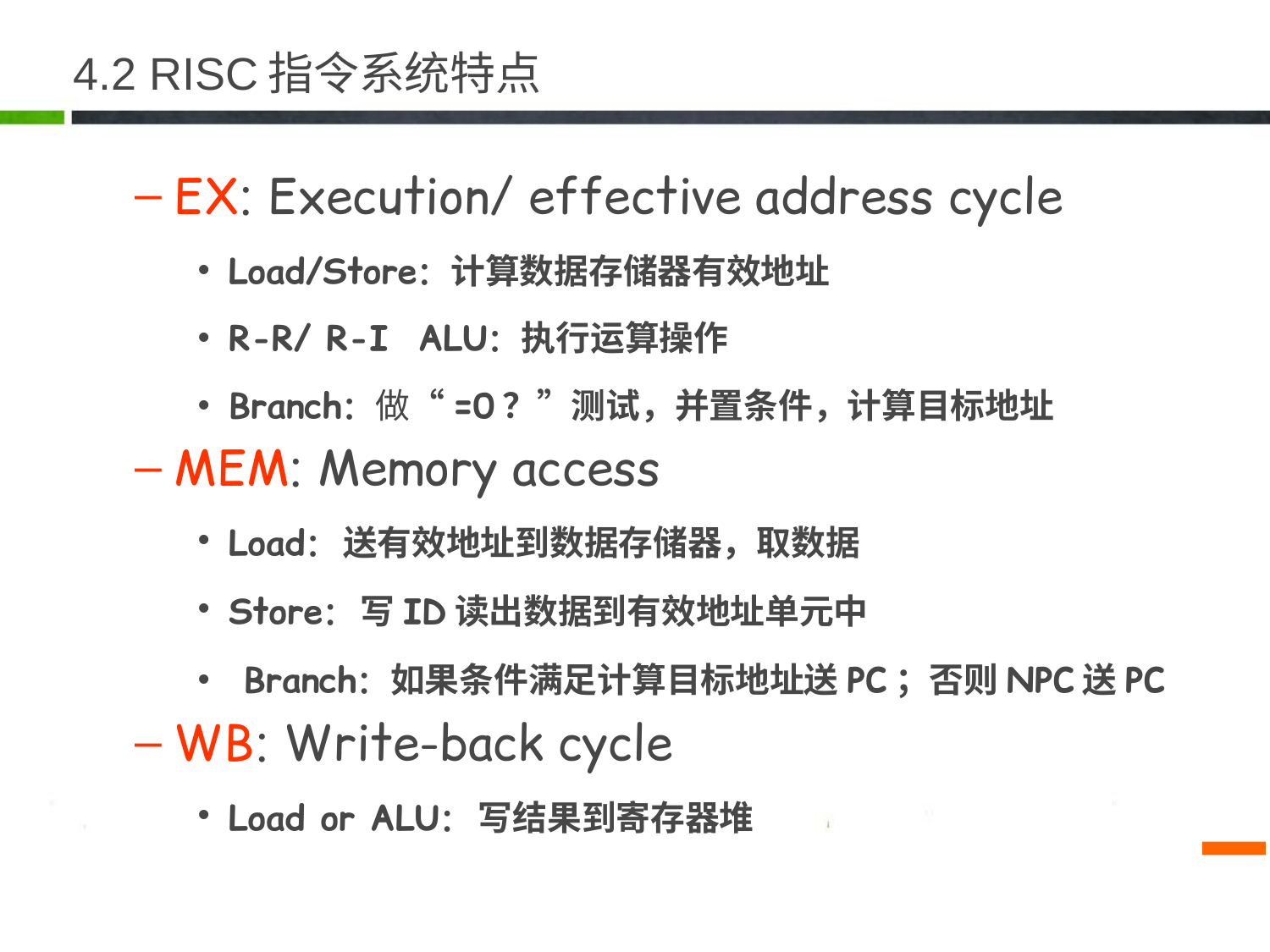

# 4.2 RISC指令系统特点
EX: Execution/ effective address cycle
Load/Store: 计算数据存储器有效地址
R-R/ R-I  ALU: 执行运算操作
Branch: 做“=0？”测试，并置条件，计算目标地址
MEM: Memory access
Load: 送有效地址到数据存储器，取数据
Store: 写ID读出数据到有效地址单元中
 Branch: 如果条件满足计算目标地址送PC；否则NPC送PC
WB: Write-back cycle
Load or ALU: 写结果到寄存器堆